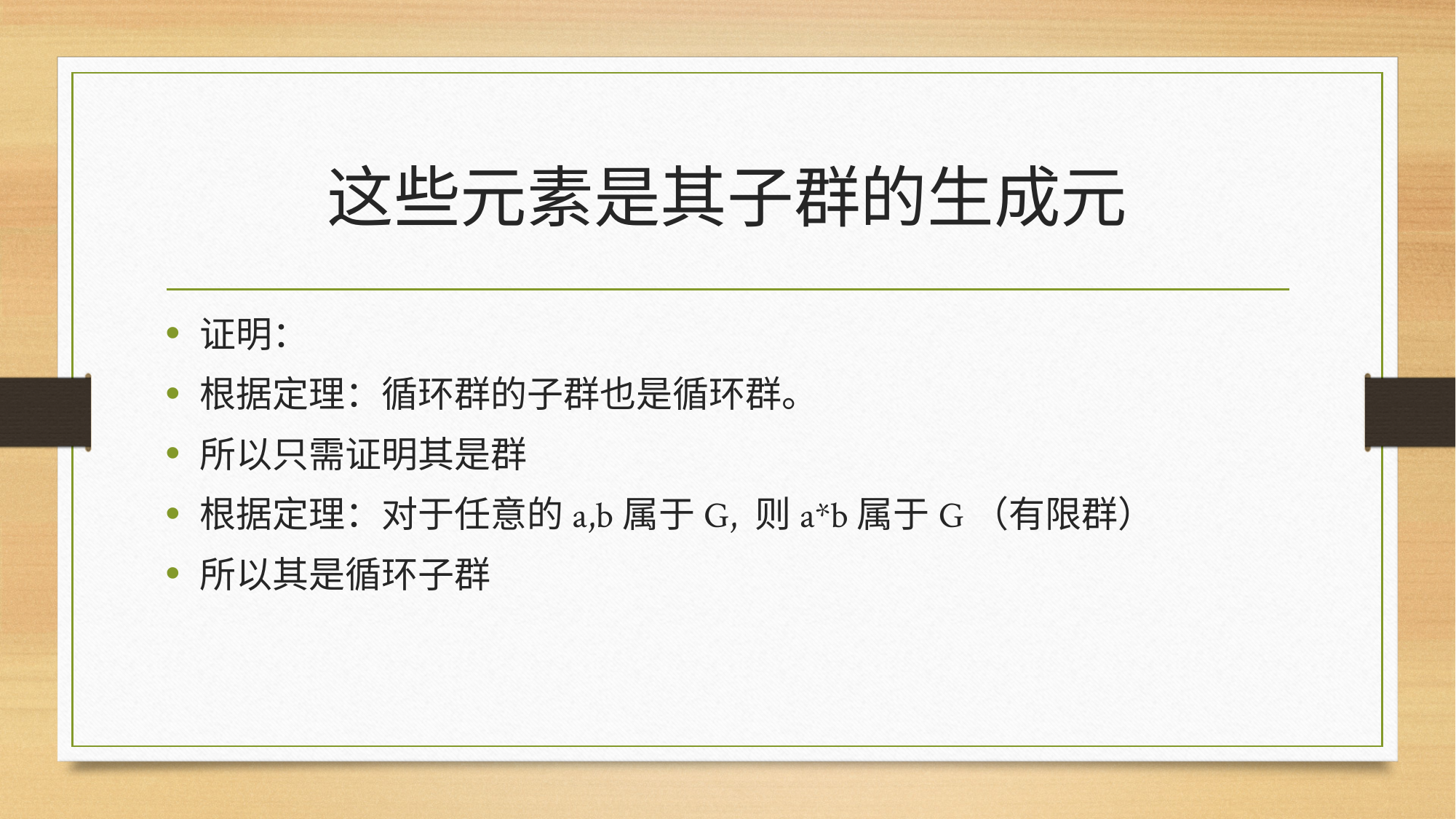

# 这些元素是其子群的生成元
证明：
根据定理：循环群的子群也是循环群。
所以只需证明其是群
根据定理：对于任意的a,b属于G, 则a*b属于G（有限群）
所以其是循环子群